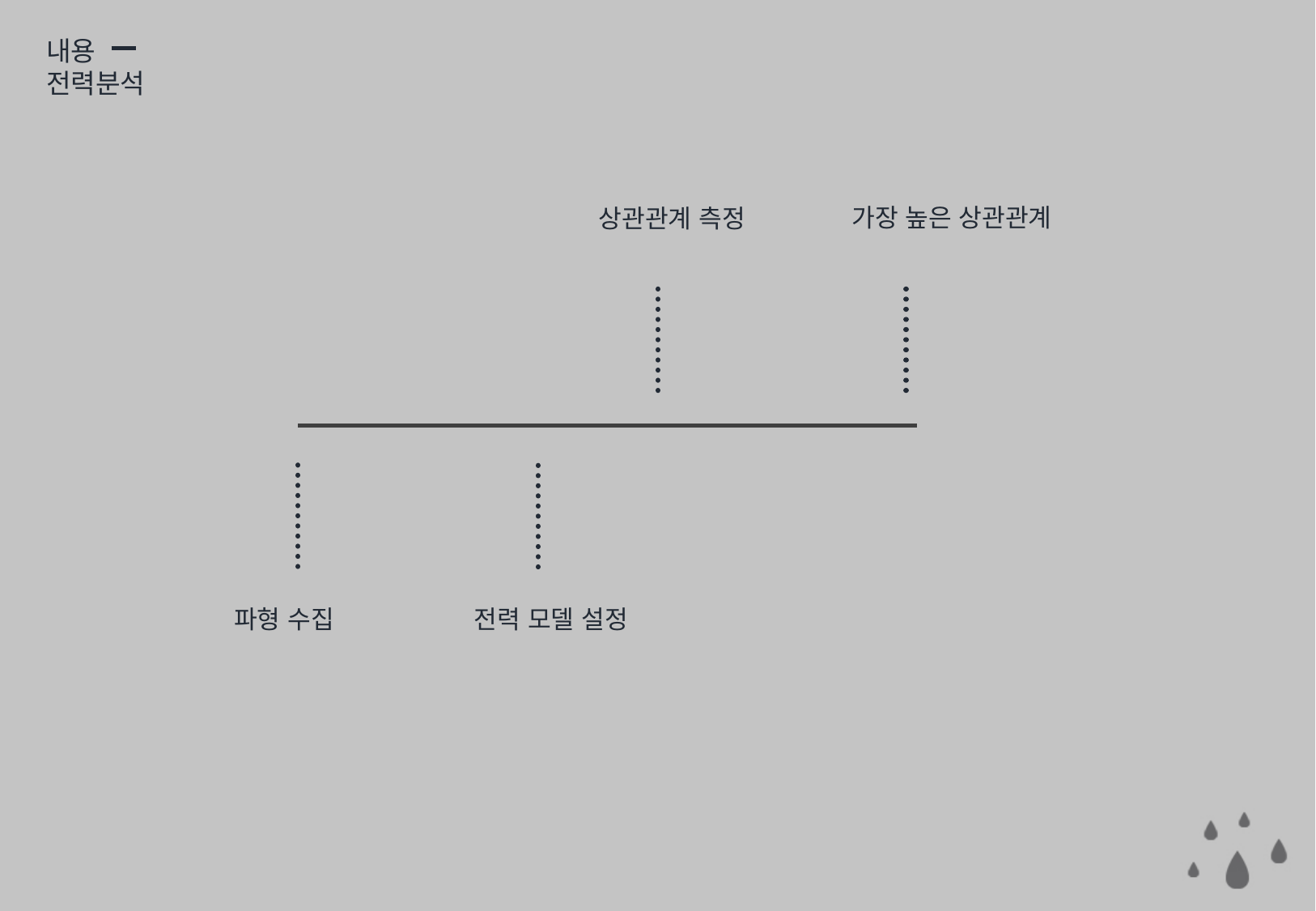

내용
전력분석
가장 높은 상관관계
상관관계 측정
파형 수집
전력 모델 설정